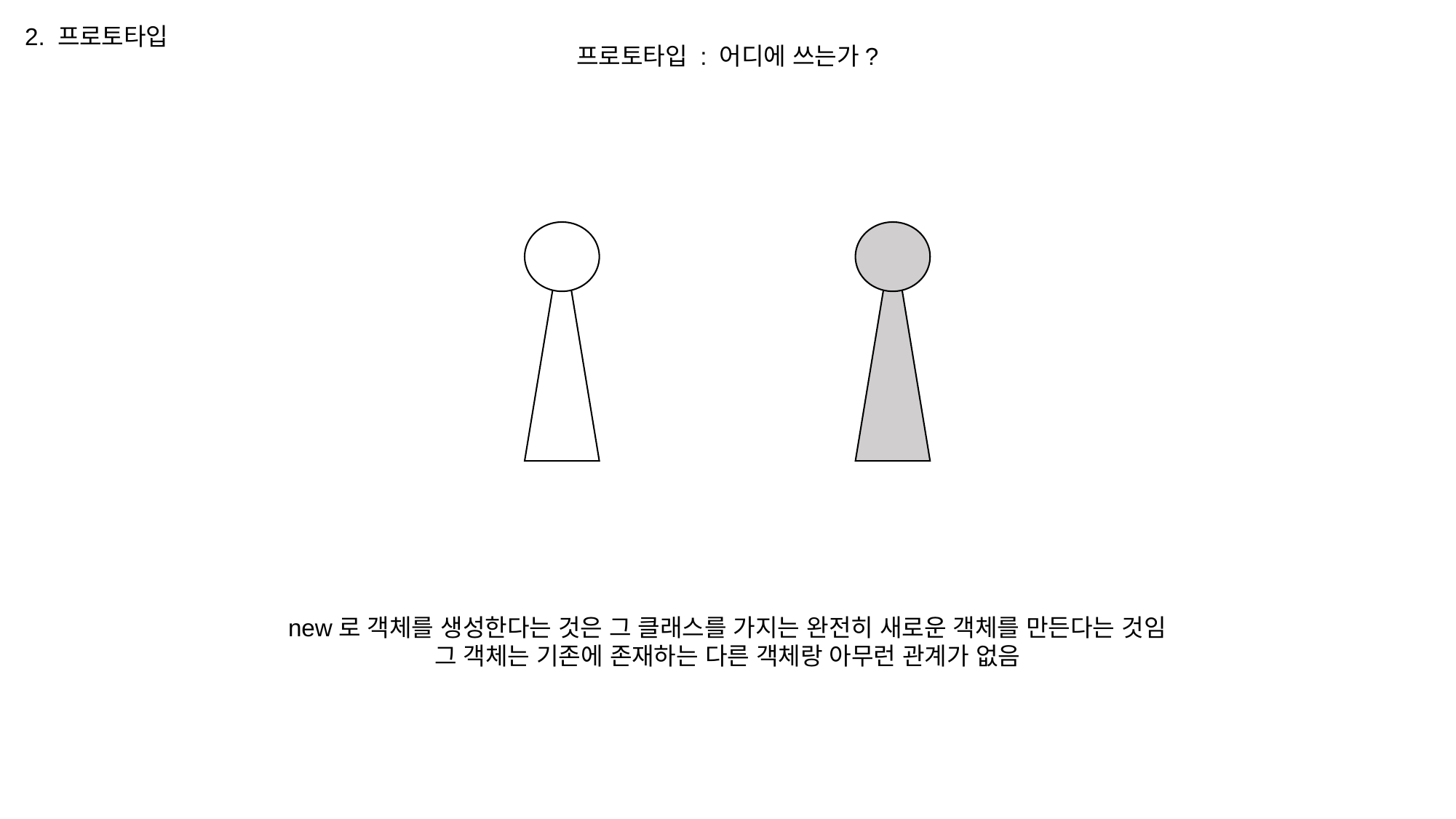

2. 프로토타입
프로토타입 : 어디에 쓰는가?

new로 객체를 생성한다는 것은 그 클래스를 가지는 완전히 새로운 객체를 만든다는 것임
그 객체는 기존에 존재하는 다른 객체랑 아무런 관계가 없음